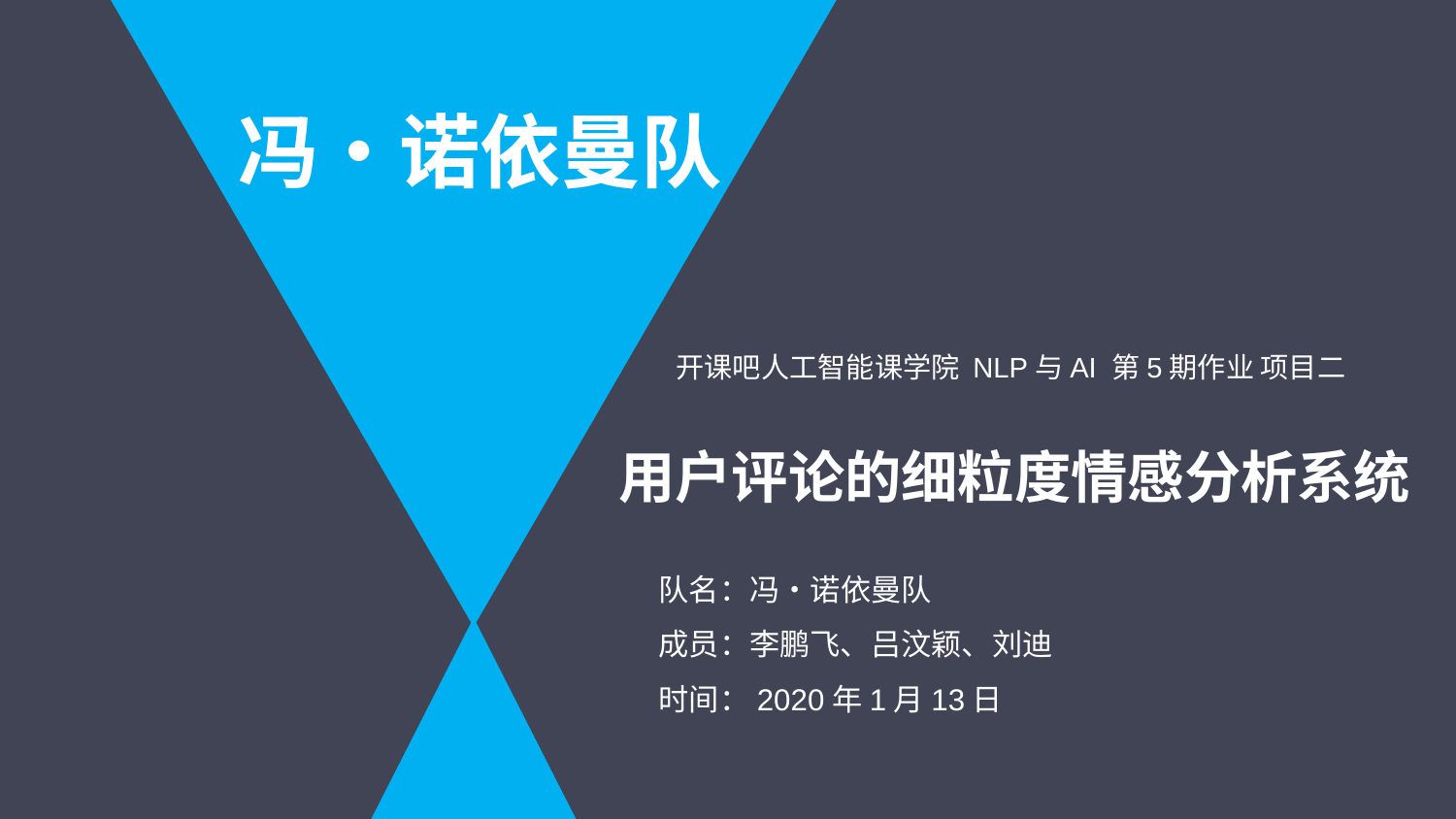

冯・诺依曼队
开课吧人工智能课学院 NLP与AI 第5期作业 项目二
用户评论的细粒度情感分析系统
队名：冯・诺依曼队
成员：李鹏飞、吕汶颖、刘迪
时间：2020年1月13日